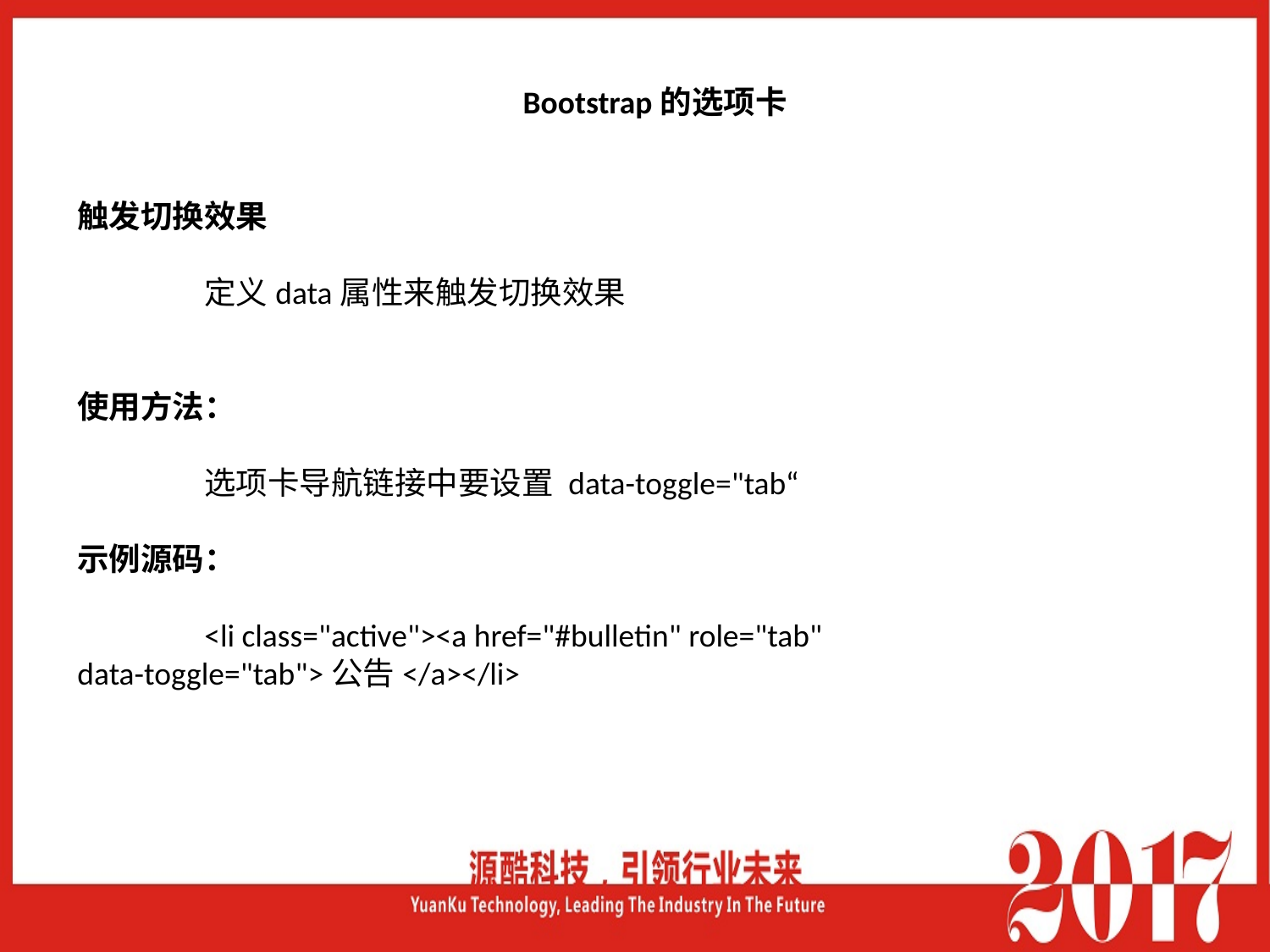

Bootstrap的选项卡

触发切换效果

	定义data属性来触发切换效果

使用方法：

	选项卡导航链接中要设置 data-toggle="tab“

示例源码：

	<li class="active"><a href="#bulletin" role="tab" data-toggle="tab">公告</a></li>